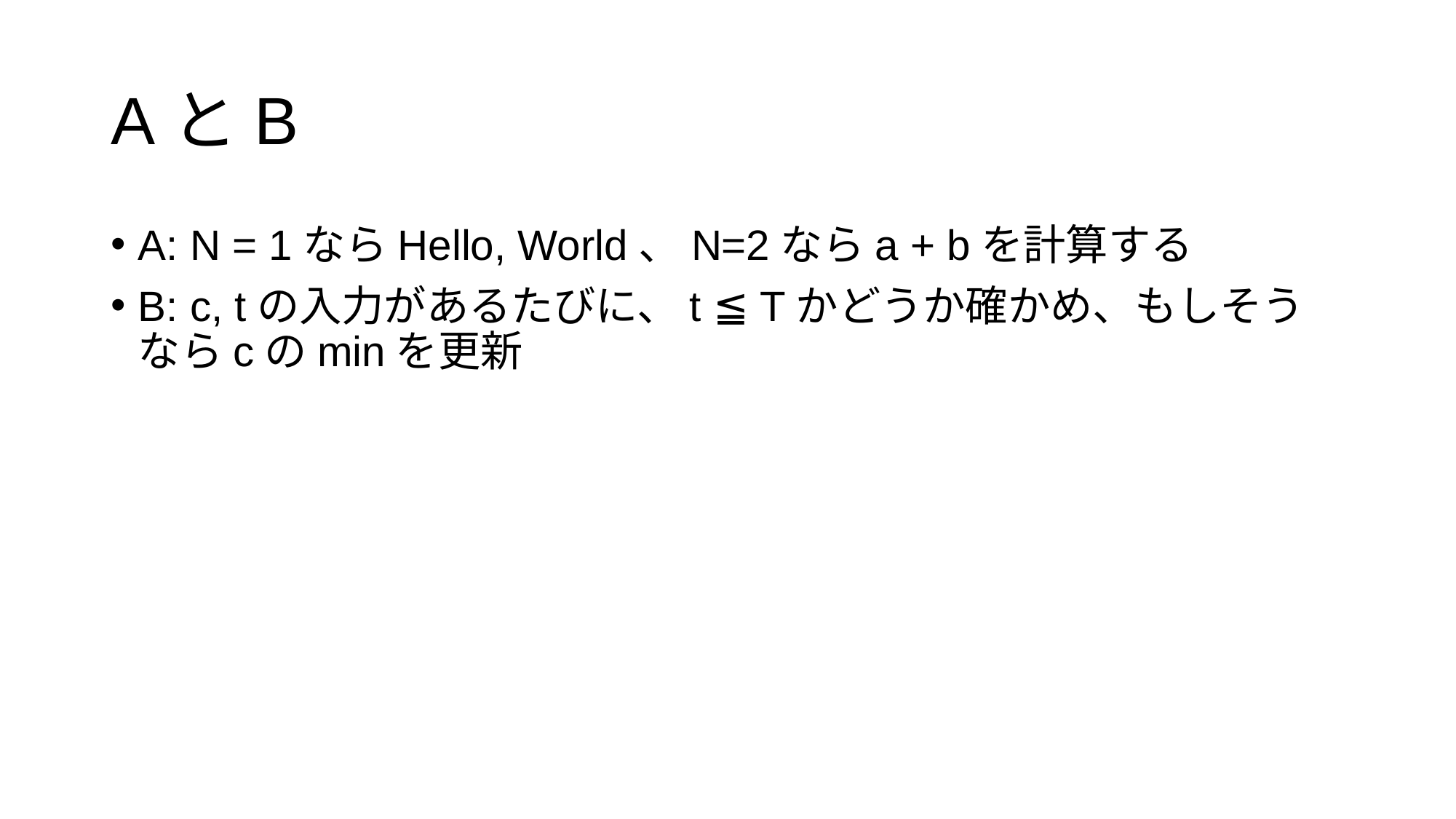

# AとB
A: N = 1ならHello, World、N=2ならa + bを計算する
B: c, tの入力があるたびに、t ≦ Tかどうか確かめ、もしそうならcのminを更新